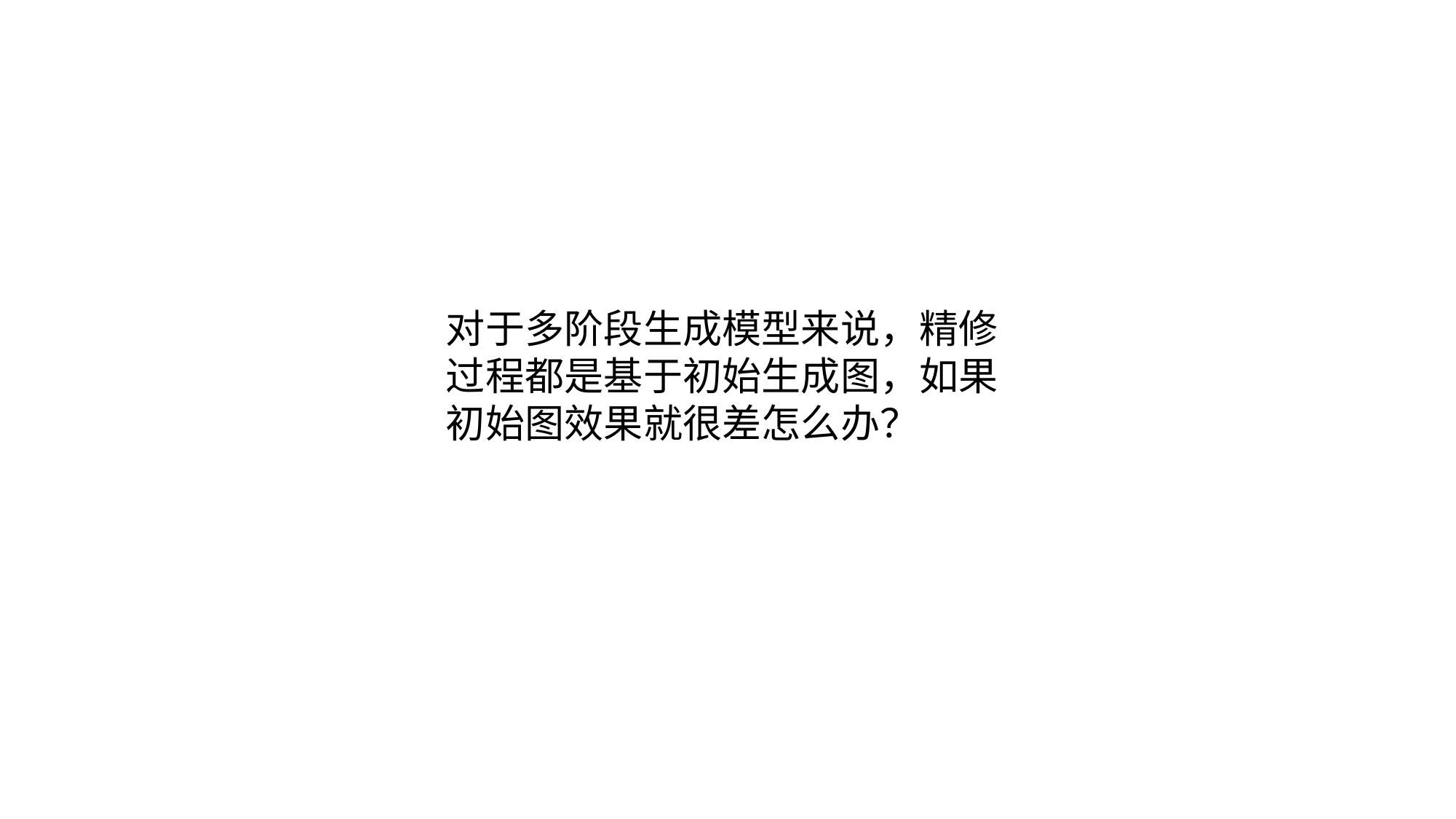

对于多阶段生成模型来说，精修过程都是基于初始生成图，如果初始图效果就很差怎么办？